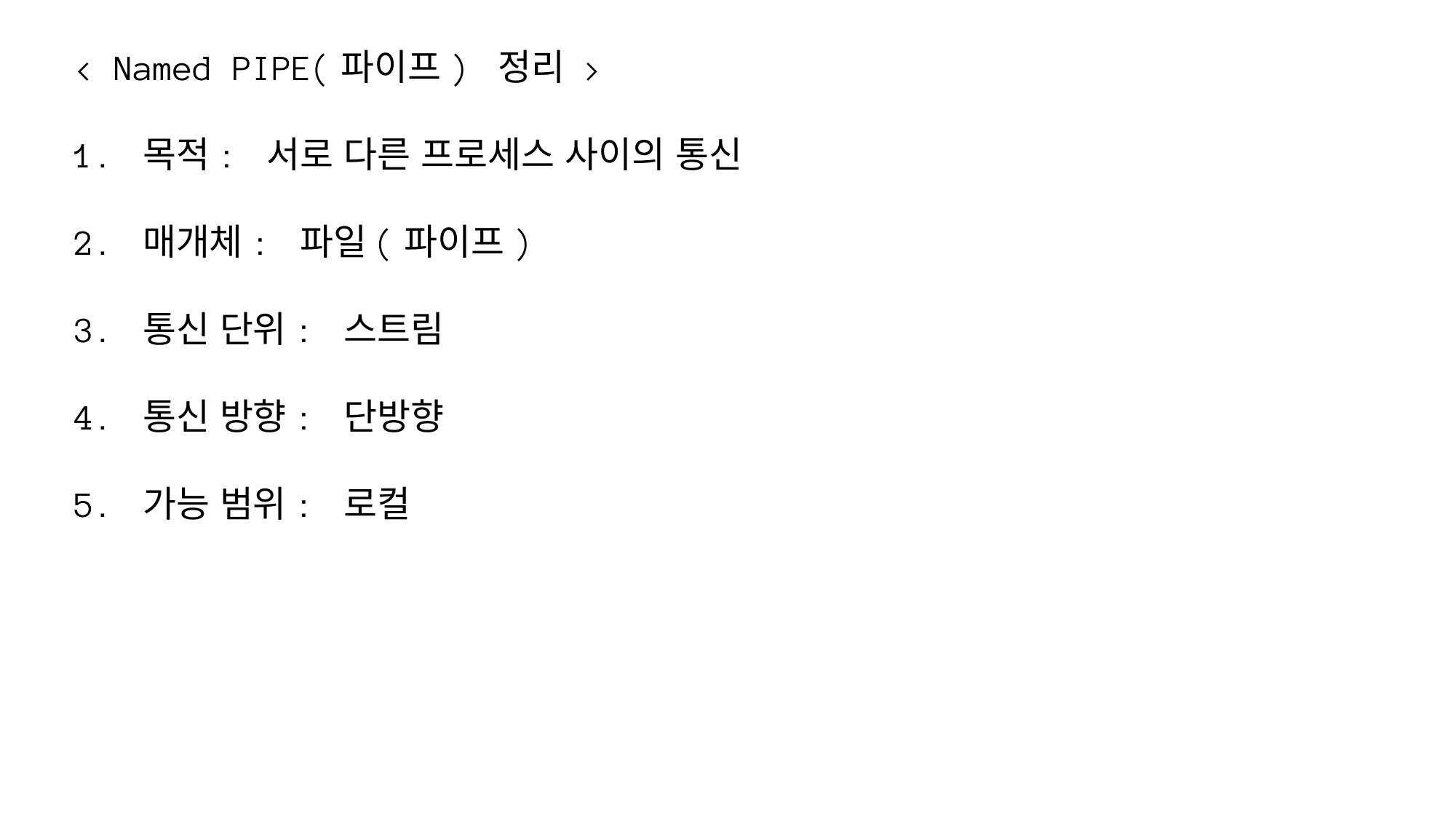

< Named PIPE(파이프) 정리 >

1. 목적: 서로 다른 프로세스 사이의 통신

2. 매개체: 파일(파이프)

3. 통신 단위: 스트림

4. 통신 방향: 단방향

5. 가능 범위: 로컬